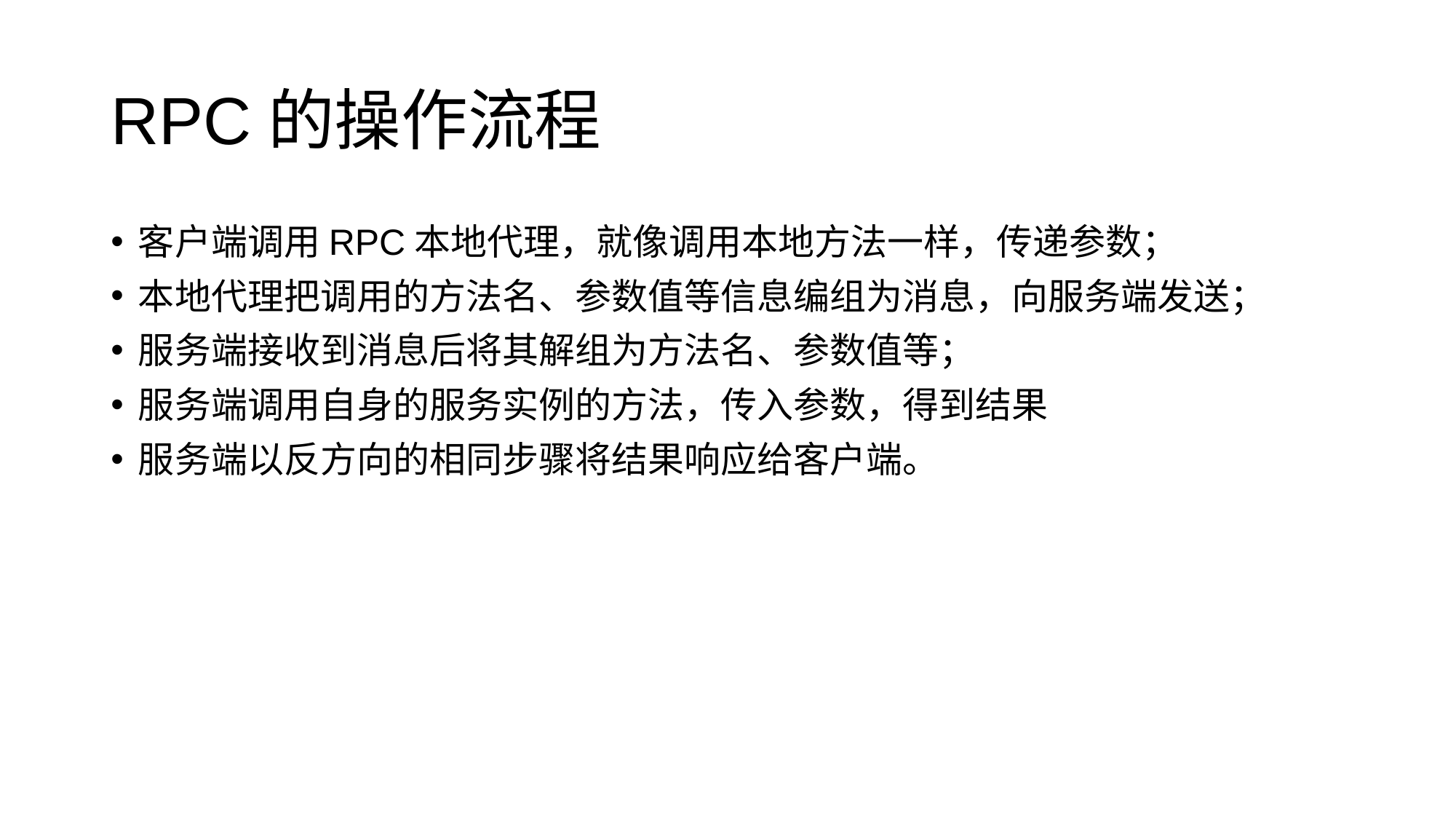

# RPC的操作流程
客户端调用RPC本地代理，就像调用本地方法一样，传递参数；
本地代理把调用的方法名、参数值等信息编组为消息，向服务端发送；
服务端接收到消息后将其解组为方法名、参数值等；
服务端调用自身的服务实例的方法，传入参数，得到结果
服务端以反方向的相同步骤将结果响应给客户端。